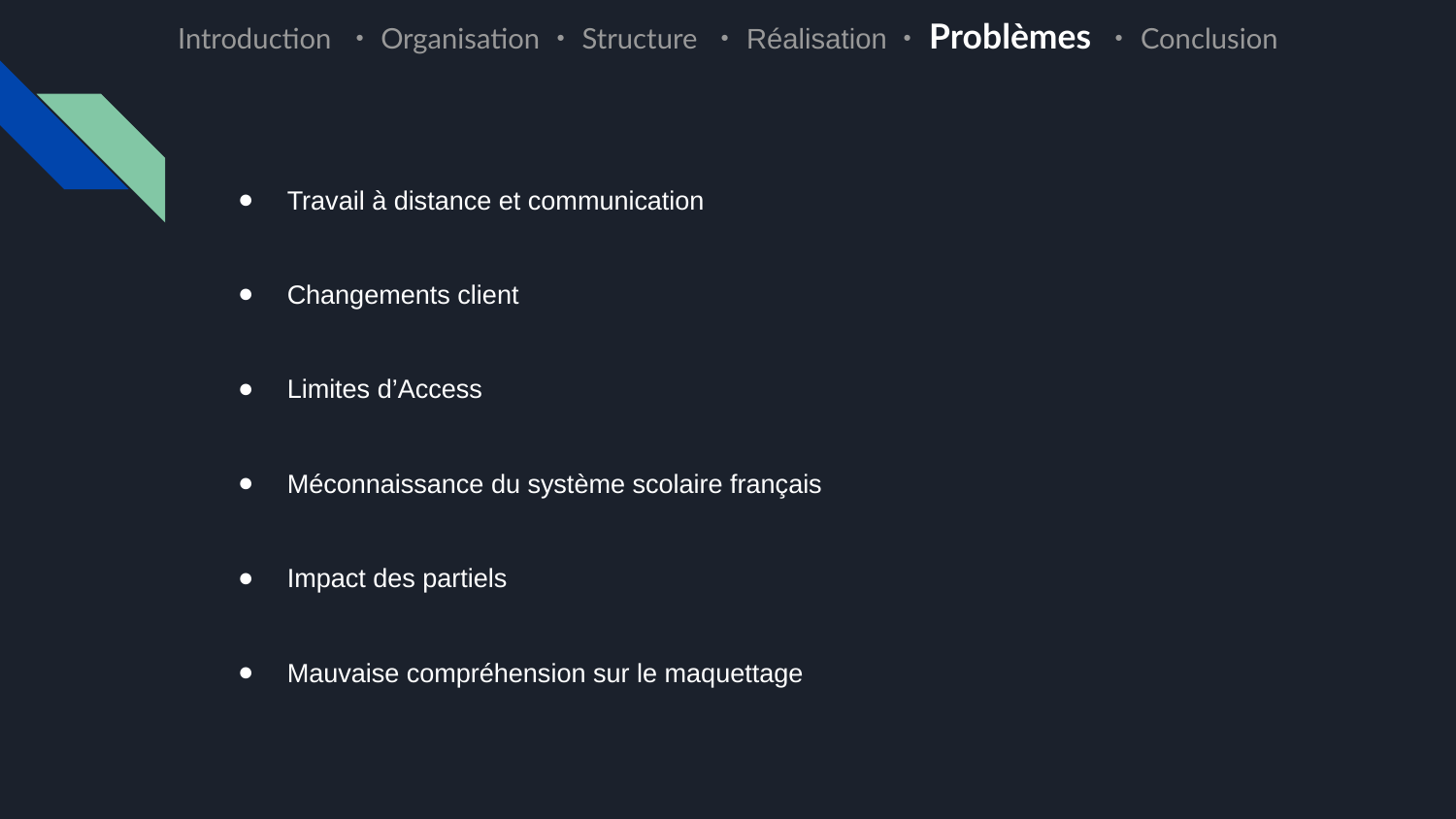

Introduction ・Organisation・Structure ・Réalisation・Problèmes ・Conclusion

Travail à distance et communication

Changements client

Limites d’Access

Méconnaissance du système scolaire français

Impact des partiels

Mauvaise compréhension sur le maquettage